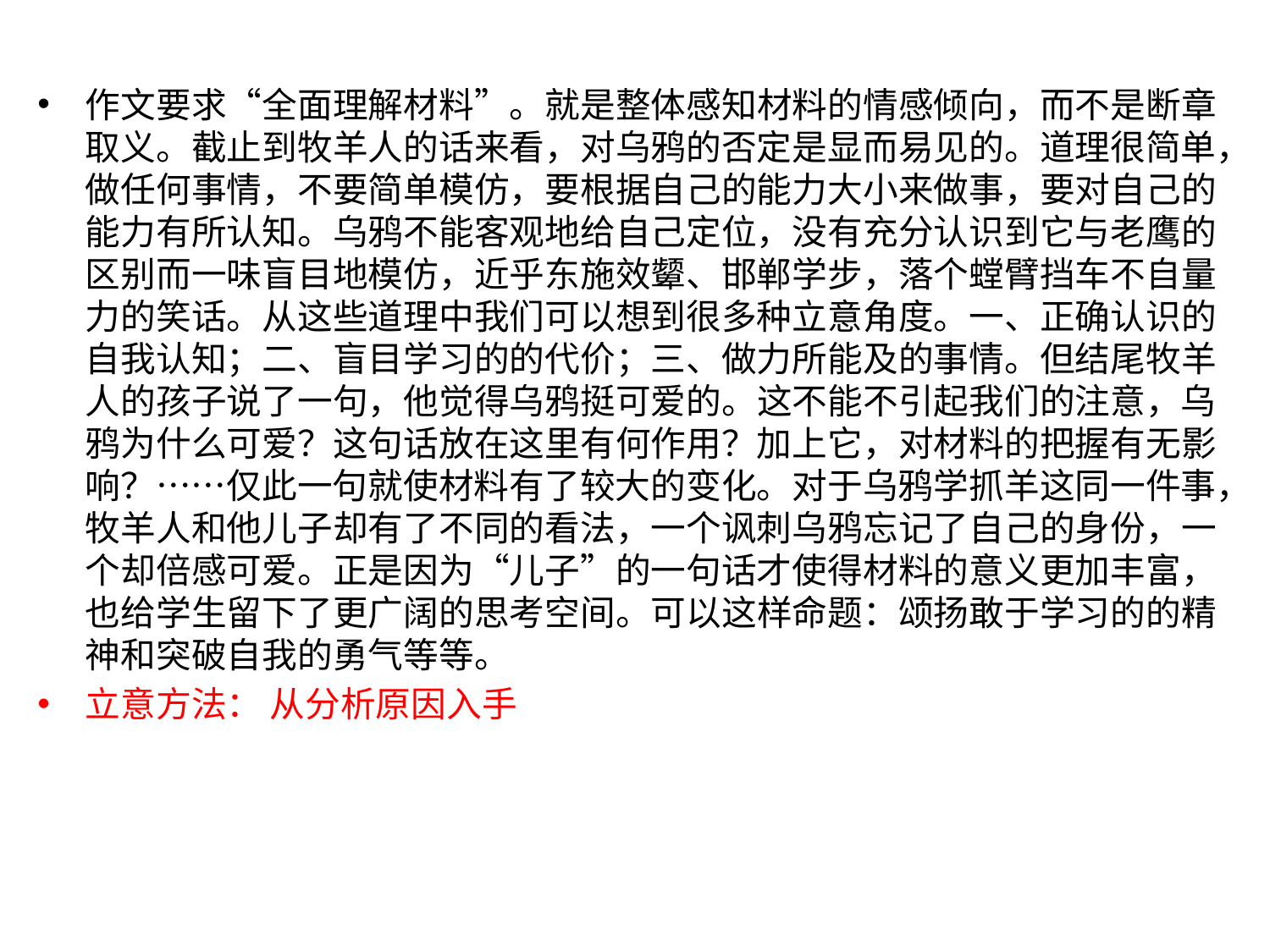

#
作文要求“全面理解材料”。就是整体感知材料的情感倾向，而不是断章取义。截止到牧羊人的话来看，对乌鸦的否定是显而易见的。道理很简单，做任何事情，不要简单模仿，要根据自己的能力大小来做事，要对自己的能力有所认知。乌鸦不能客观地给自己定位，没有充分认识到它与老鹰的区别而一味盲目地模仿，近乎东施效颦、邯郸学步，落个螳臂挡车不自量力的笑话。从这些道理中我们可以想到很多种立意角度。一、正确认识的自我认知；二、盲目学习的的代价；三、做力所能及的事情。但结尾牧羊人的孩子说了一句，他觉得乌鸦挺可爱的。这不能不引起我们的注意，乌鸦为什么可爱？这句话放在这里有何作用？加上它，对材料的把握有无影响？……仅此一句就使材料有了较大的变化。对于乌鸦学抓羊这同一件事，牧羊人和他儿子却有了不同的看法，一个讽刺乌鸦忘记了自己的身份，一个却倍感可爱。正是因为“儿子”的一句话才使得材料的意义更加丰富，也给学生留下了更广阔的思考空间。可以这样命题：颂扬敢于学习的的精神和突破自我的勇气等等。
立意方法： 从分析原因入手